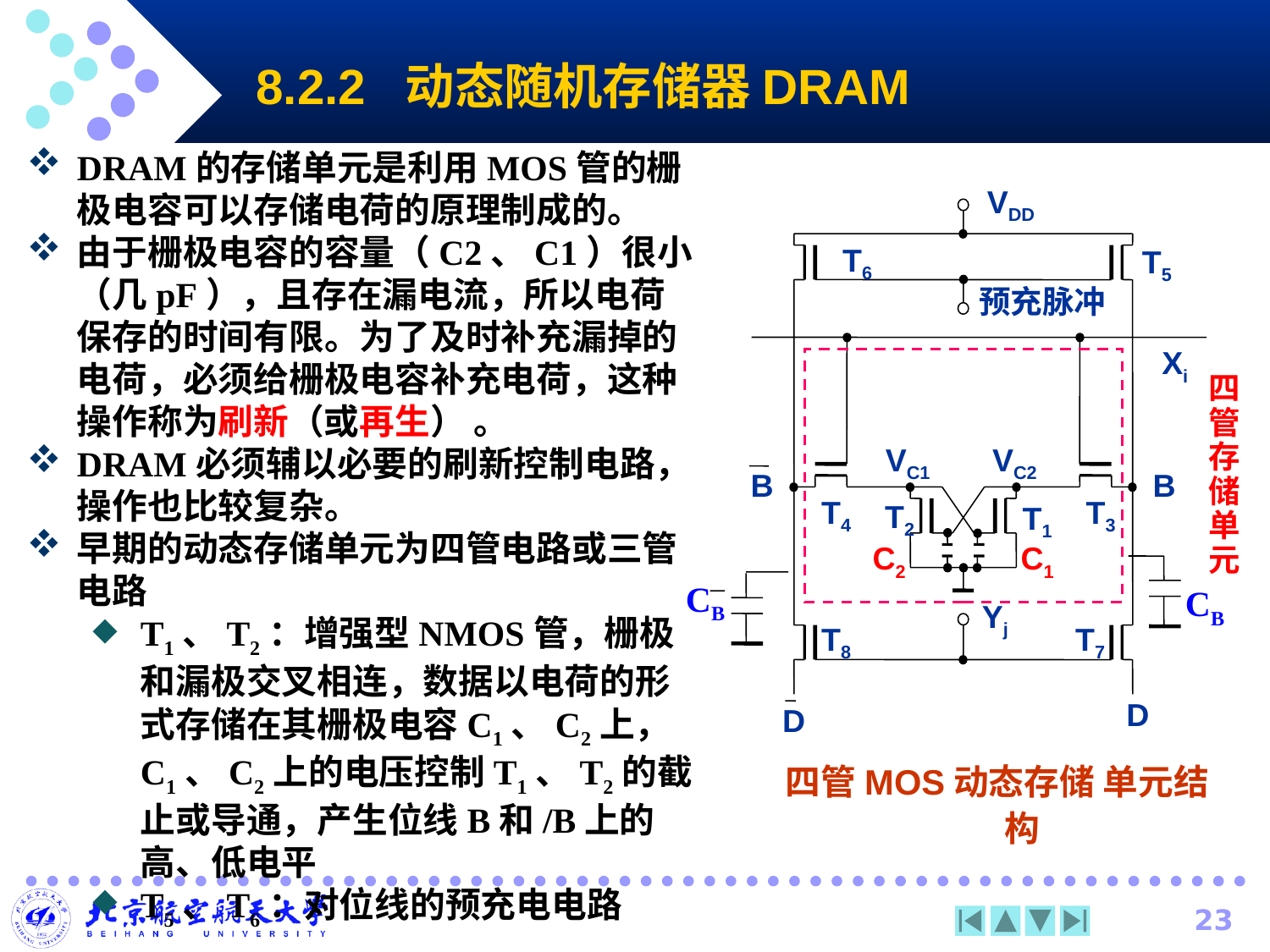

# 8.2.2  动态随机存储器DRAM
DRAM的存储单元是利用MOS管的栅极电容可以存储电荷的原理制成的。
由于栅极电容的容量（C2、C1）很小（几pF），且存在漏电流，所以电荷保存的时间有限。为了及时补充漏掉的电荷，必须给栅极电容补充电荷，这种操作称为刷新（或再生） 。
DRAM必须辅以必要的刷新控制电路，操作也比较复杂。
早期的动态存储单元为四管电路或三管电路
T1、T2：增强型NMOS管，栅极和漏极交叉相连，数据以电荷的形式存储在其栅极电容C1、C2上， C1、C2上的电压控制T1、T2的截止或导通，产生位线B和/B上的高、低电平
T5、T6：对位线的预充电电路
VDD

预充脉冲

Xi

四管存储单元
B

B

T4

T3

T2
T1

C2

C1

Yj
T8

T7

D
D

VC1
VC2

CB

CB
T6
T5
四管MOS动态存储 单元结构
23